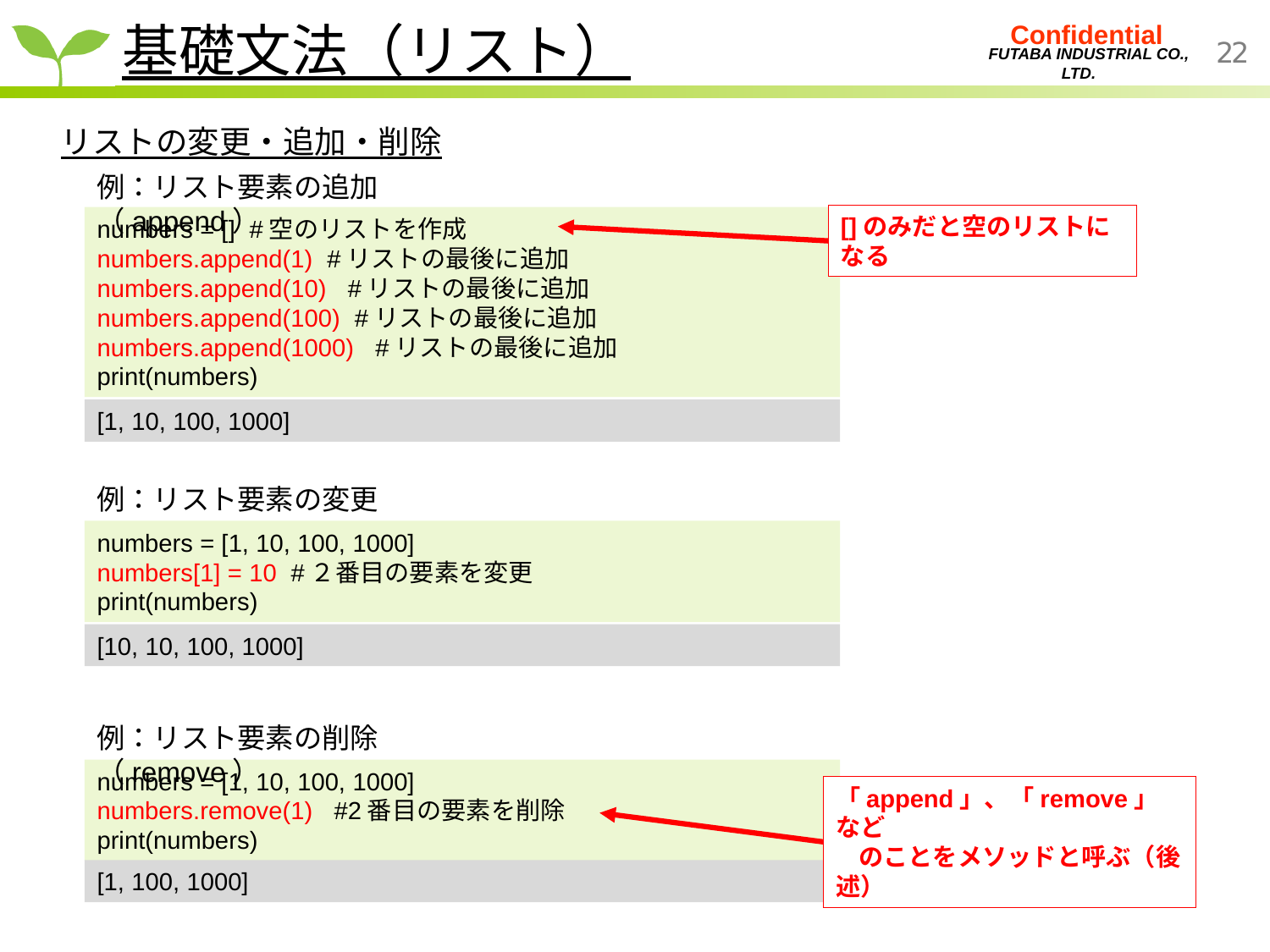

基礎文法（リスト）
リストの変更・追加・削除
例：リスト要素の追加（append）
[]のみだと空のリストになる
numbers = []  #空のリストを作成
numbers.append(1)  #リストの最後に追加
numbers.append(10)   #リストの最後に追加
numbers.append(100)  #リストの最後に追加
numbers.append(1000)   #リストの最後に追加
print(numbers)
[1, 10, 100, 1000]
例：リスト要素の変更
numbers = [1, 10, 100, 1000]
numbers[1] = 10  #２番目の要素を変更
print(numbers)
[10, 10, 100, 1000]
例：リスト要素の削除（remove）
numbers = [1, 10, 100, 1000]
numbers.remove(1)   #2番目の要素を削除
print(numbers)
「append」、「remove」など
   のことをメソッドと呼ぶ（後述）
[1, 100, 1000]